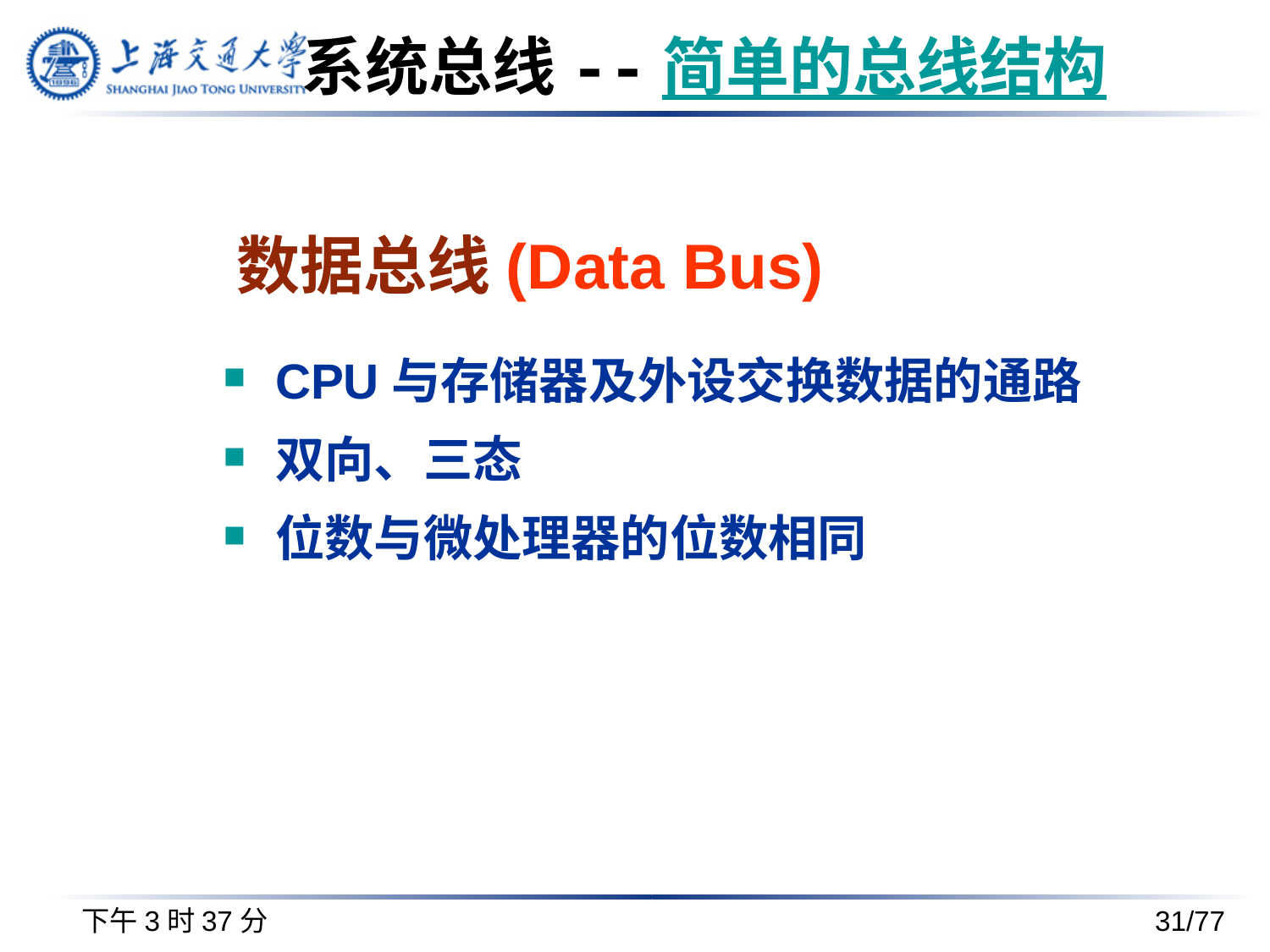

系统总线--简单的总线结构
数据总线(Data Bus)
CPU与存储器及外设交换数据的通路
双向、三态
位数与微处理器的位数相同
下午3时37分
31/77